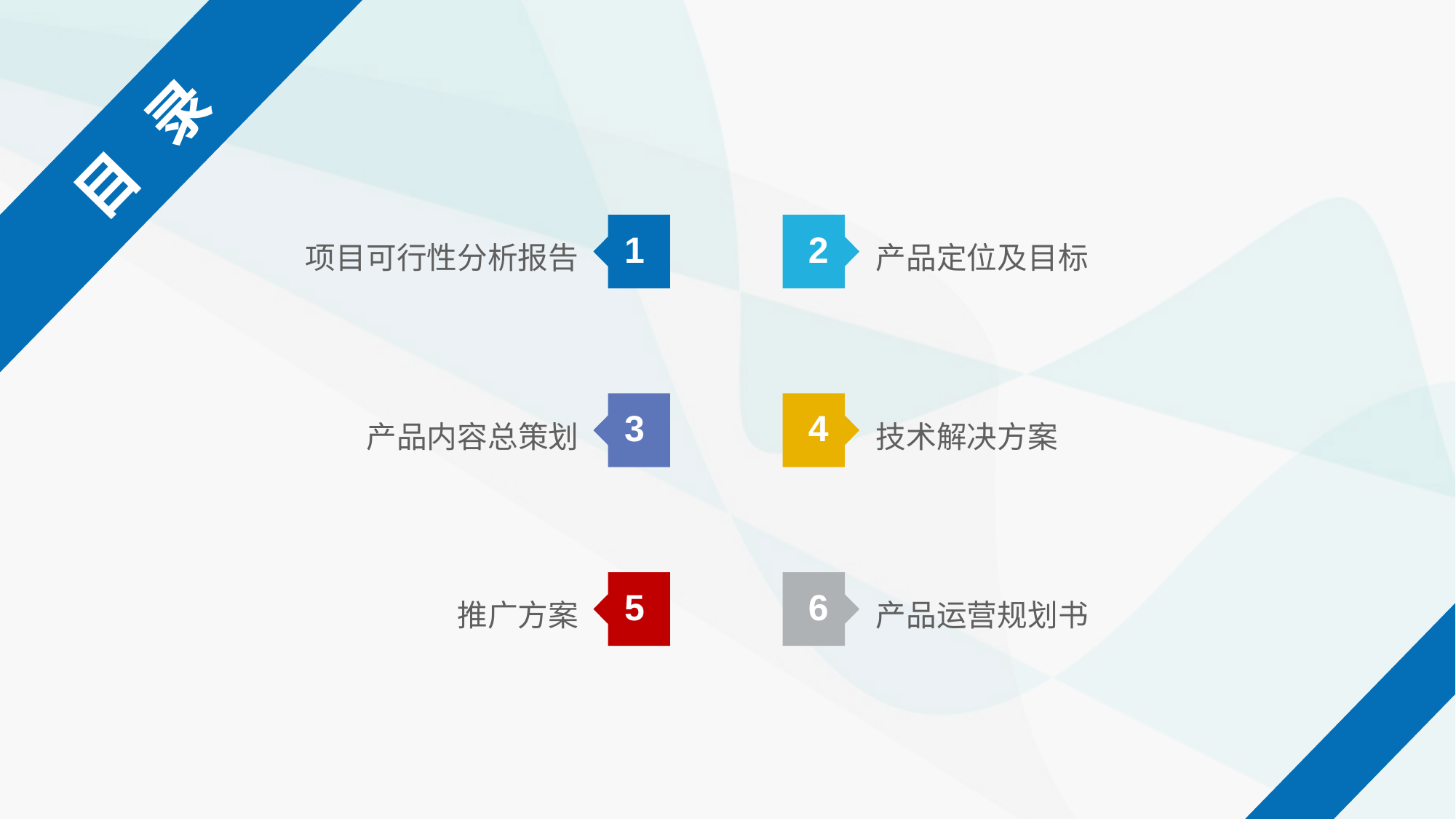

目   录
项目可行性分析报告
1
产品定位及目标
2
产品内容总策划
3
技术解决方案
4
推广方案
5
产品运营规划书
6